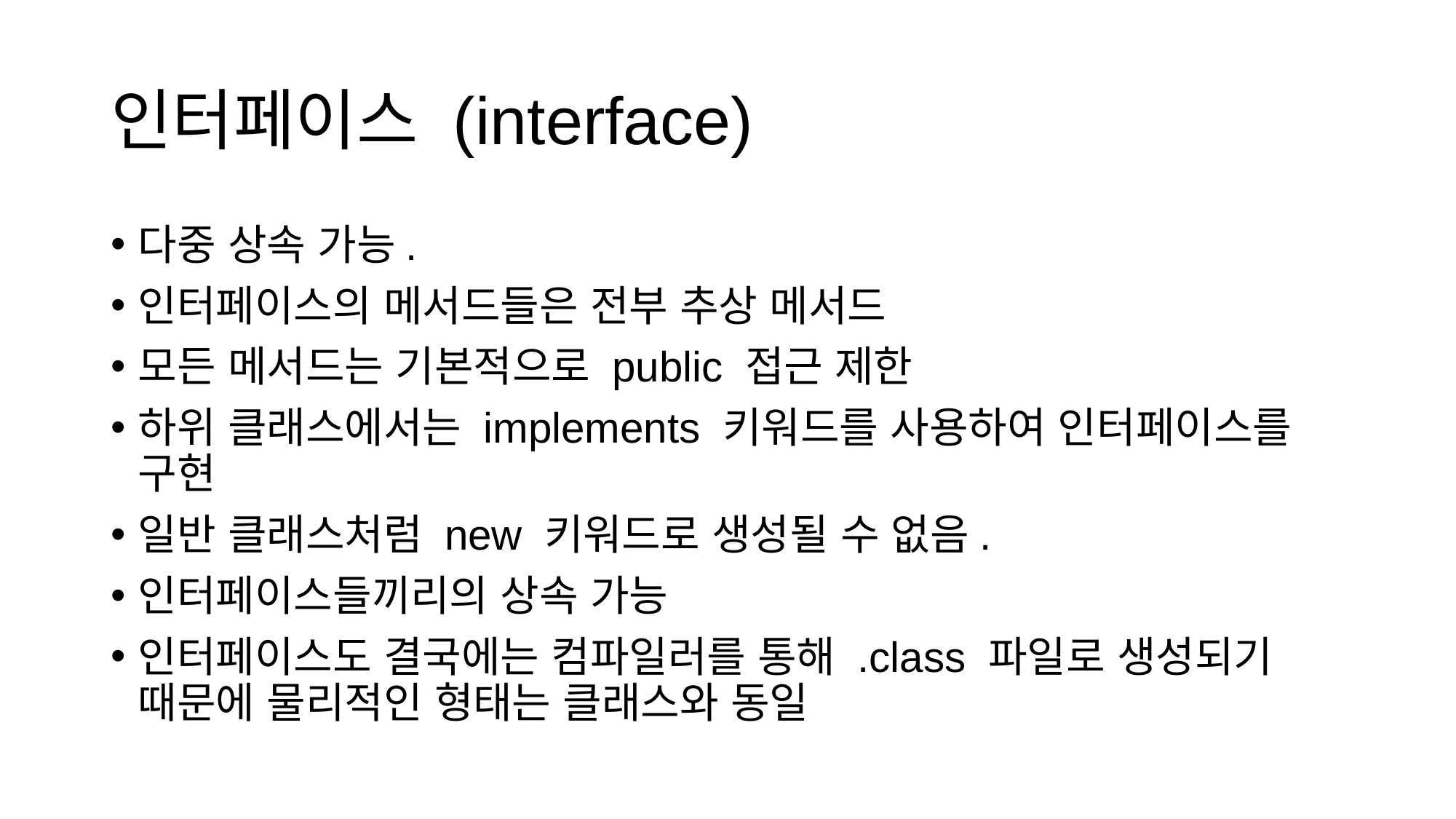

# 인터페이스 (interface)
다중 상속 가능.
인터페이스의 메서드들은 전부 추상 메서드
모든 메서드는 기본적으로 public 접근 제한
하위 클래스에서는 implements 키워드를 사용하여 인터페이스를 구현
일반 클래스처럼 new 키워드로 생성될 수 없음.
인터페이스들끼리의 상속 가능
인터페이스도 결국에는 컴파일러를 통해 .class 파일로 생성되기 때문에 물리적인 형태는 클래스와 동일